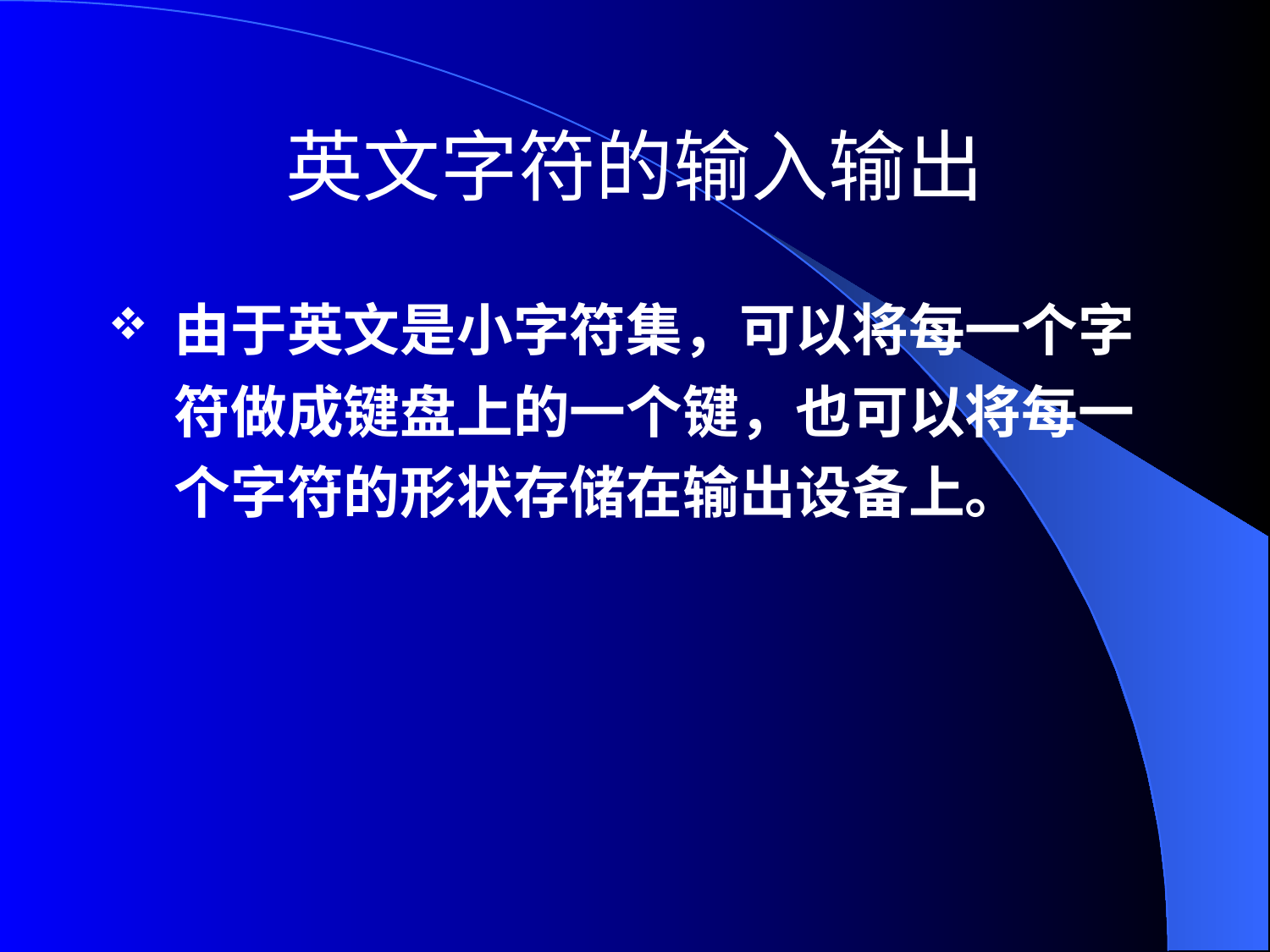

# 英文字符的输入输出
由于英文是小字符集，可以将每一个字符做成键盘上的一个键，也可以将每一个字符的形状存储在输出设备上。